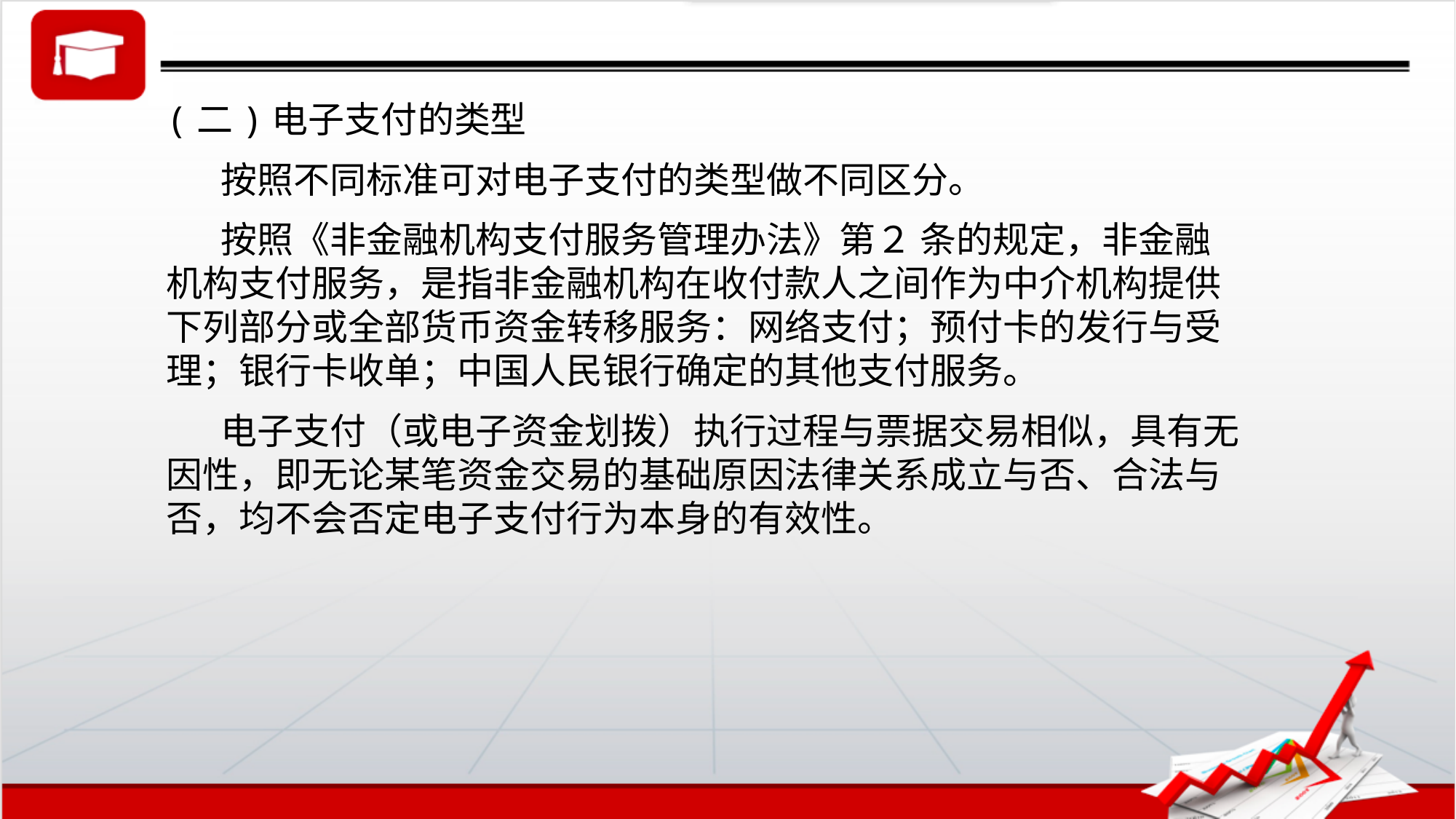

(二)电子支付的类型
按照不同标准可对电子支付的类型做不同区分。
按照《非金融机构支付服务管理办法》第２ 条的规定，非金融机构支付服务，是指非金融机构在收付款人之间作为中介机构提供下列部分或全部货币资金转移服务：网络支付；预付卡的发行与受理；银行卡收单；中国人民银行确定的其他支付服务。
电子支付（或电子资金划拨）执行过程与票据交易相似，具有无因性，即无论某笔资金交易的基础原因法律关系成立与否、合法与否，均不会否定电子支付行为本身的有效性。